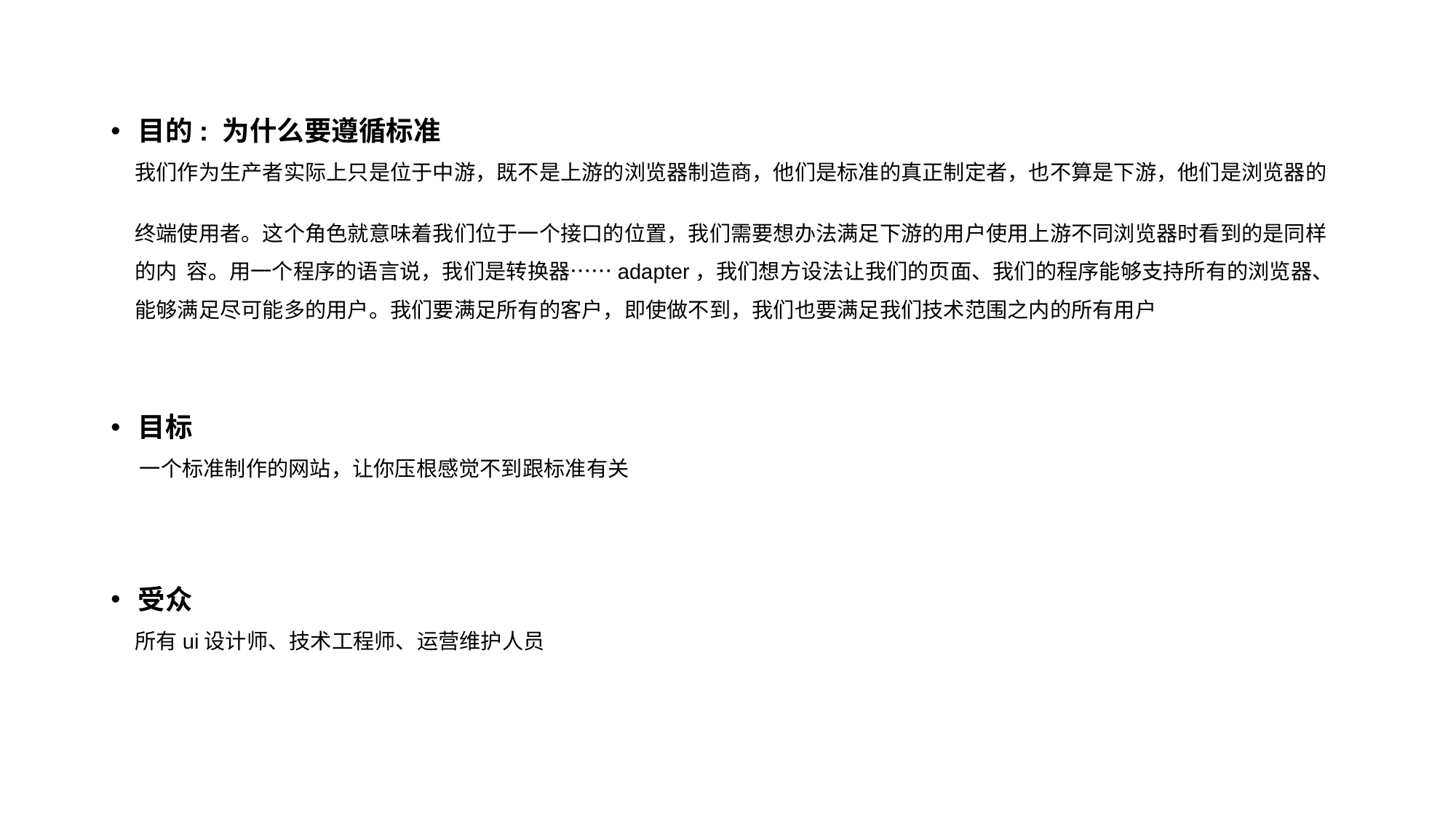

目的: 为什么要遵循标准
    我们作为生产者实际上只是位于中游，既不是上游的浏览器制造商，他们是标准的真正制定者，也不算是下游，他们是浏览器的
    终端使用者。这个角色就意味着我们位于一个接口的位置，我们需要想办法满足下游的用户使用上游不同浏览器时看到的是同样
    的内  容。用一个程序的语言说，我们是转换器……adapter，我们想方设法让我们的页面、我们的程序能够支持所有的浏览器、
    能够满足尽可能多的用户。我们要满足所有的客户，即使做不到，我们也要满足我们技术范围之内的所有用户

目标
     一个标准制作的网站，让你压根感觉不到跟标准有关

受众
    所有ui设计师、技术工程师、运营维护人员